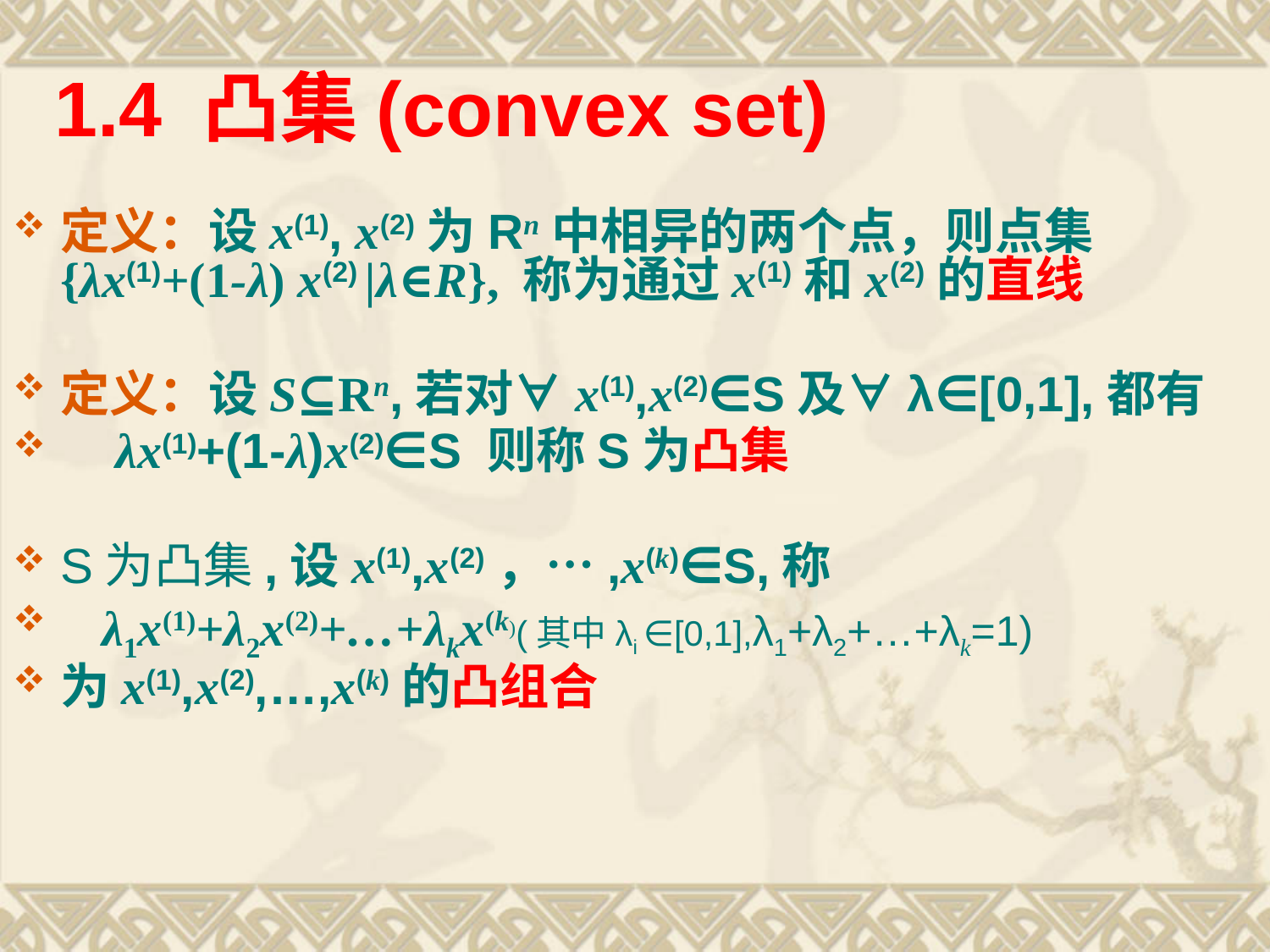

# 1.4 凸集(convex set)
定义：设x(1), x(2)为Rn中相异的两个点，则点集 {λx(1)+(1-λ) x(2) |λ∈R}, 称为通过x(1)和x(2)的直线

定义：设S⊆Rn,若对∀x(1),x(2)∈S及∀λ∈[0,1],都有
    λx(1)+(1-λ)x(2)∈S 则称S为凸集

S为凸集,设x(1),x(2)，…,x(k)∈S,称
   λ1x(1)+λ2x(2)+…+λkx(k)(其中λi ∈[0,1],λ1+λ2+…+λk=1)
为x(1),x(2),…,x(k)的凸组合